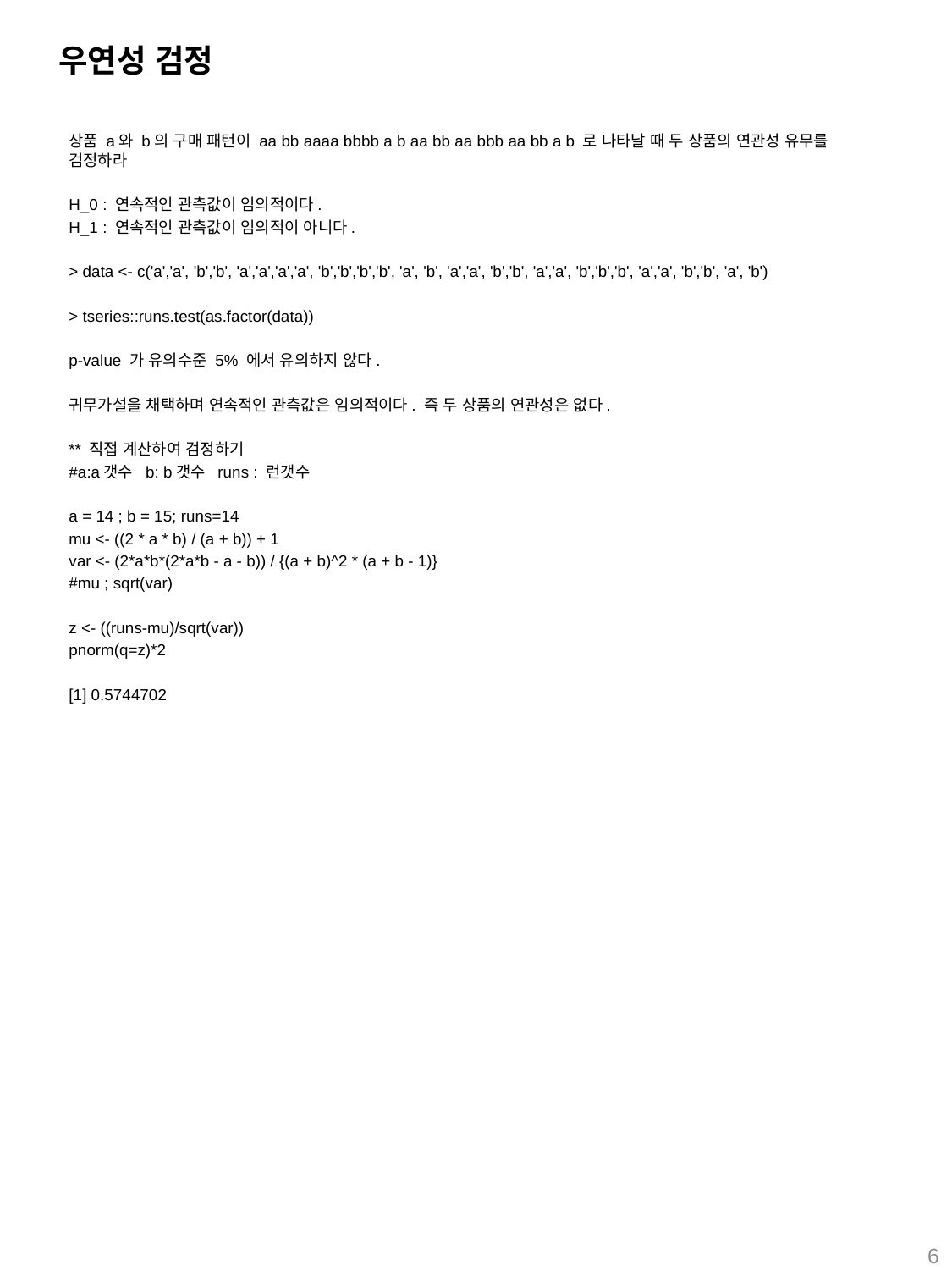

# 우연성 검정
상품 a와 b의 구매 패턴이 aa bb aaaa bbbb a b aa bb aa bbb aa bb a b 로 나타날 때 두 상품의 연관성 유무를 검정하라

H_0 : 연속적인 관측값이 임의적이다.
H_1 : 연속적인 관측값이 임의적이 아니다​.

> data <- c('a','a', 'b','b', 'a','a','a','a', 'b','b','b','b', 'a', 'b', 'a','a', 'b','b', 'a','a', 'b','b','b', 'a','a', 'b','b', 'a', 'b')

> tseries::runs.test(as.factor(data))

p-value 가 유의수준 5% 에서 유의하지 않다.

귀무가설을 채택하며 연속적인 관측값은 임의적이다. 즉 두 상품의 연관성은 없다.

** 직접 계산하여 검정하기
#a:a갯수  b: b갯수  runs : 런갯수

a = 14 ; b = 15; runs=14
mu <- ((2 * a * b) / (a + b)) + 1
var <- (2*a*b*(2*a*b - a - b)) / {(a + b)^2 * (a + b - 1)}
#mu ; sqrt(var)

z <- ((runs-mu)/sqrt(var))
pnorm(q=z)*2

[1] 0.5744702
6